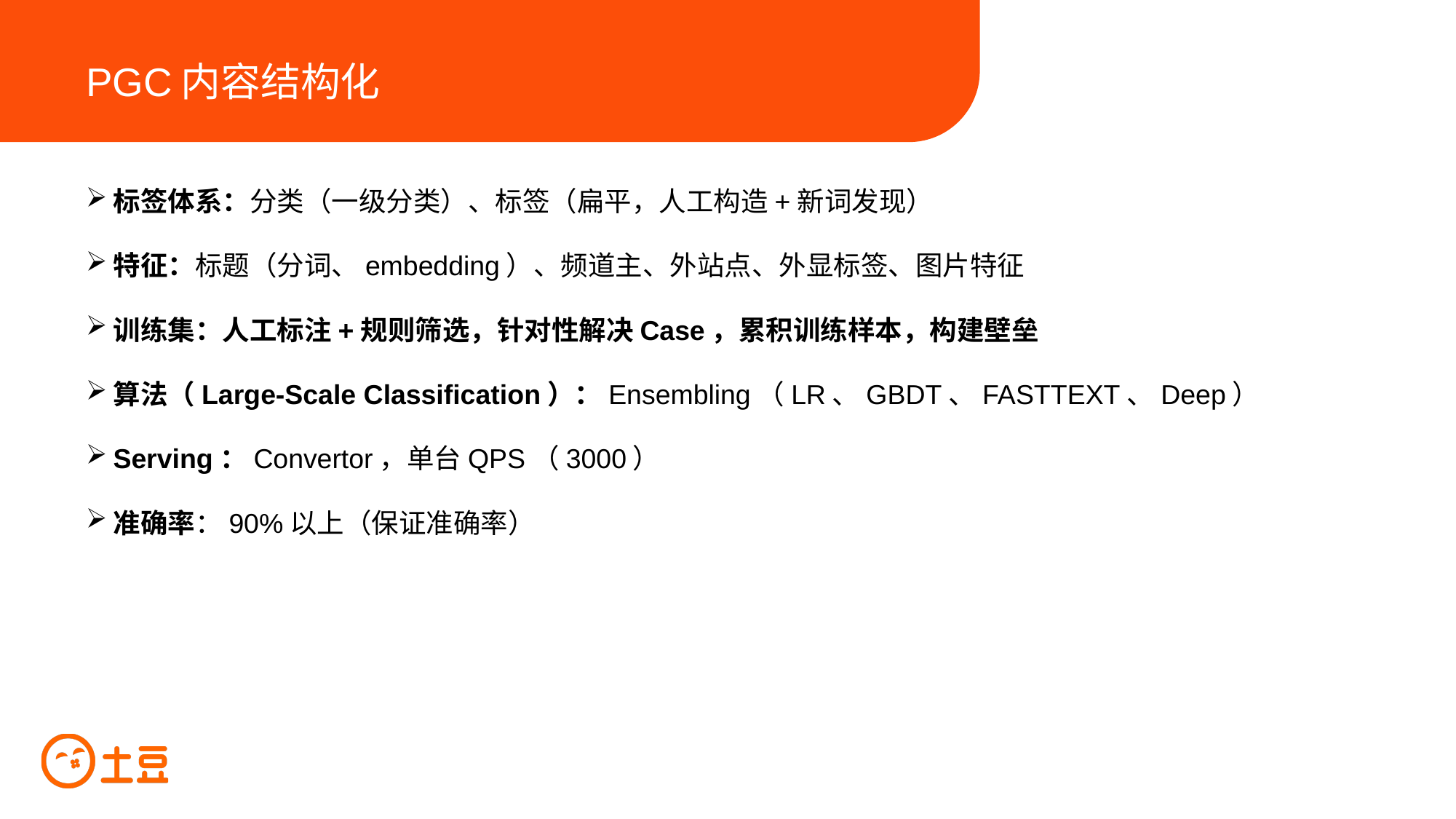

PGC内容结构化
标签体系：分类（一级分类）、标签（扁平，人工构造+新词发现）
特征：标题（分词、embedding）、频道主、外站点、外显标签、图片特征
训练集：人工标注+规则筛选，针对性解决Case，累积训练样本，构建壁垒
算法（Large-Scale Classification）：Ensembling（LR、GBDT、FASTTEXT、Deep）
Serving：Convertor，单台QPS（3000）
准确率：90%以上（保证准确率）